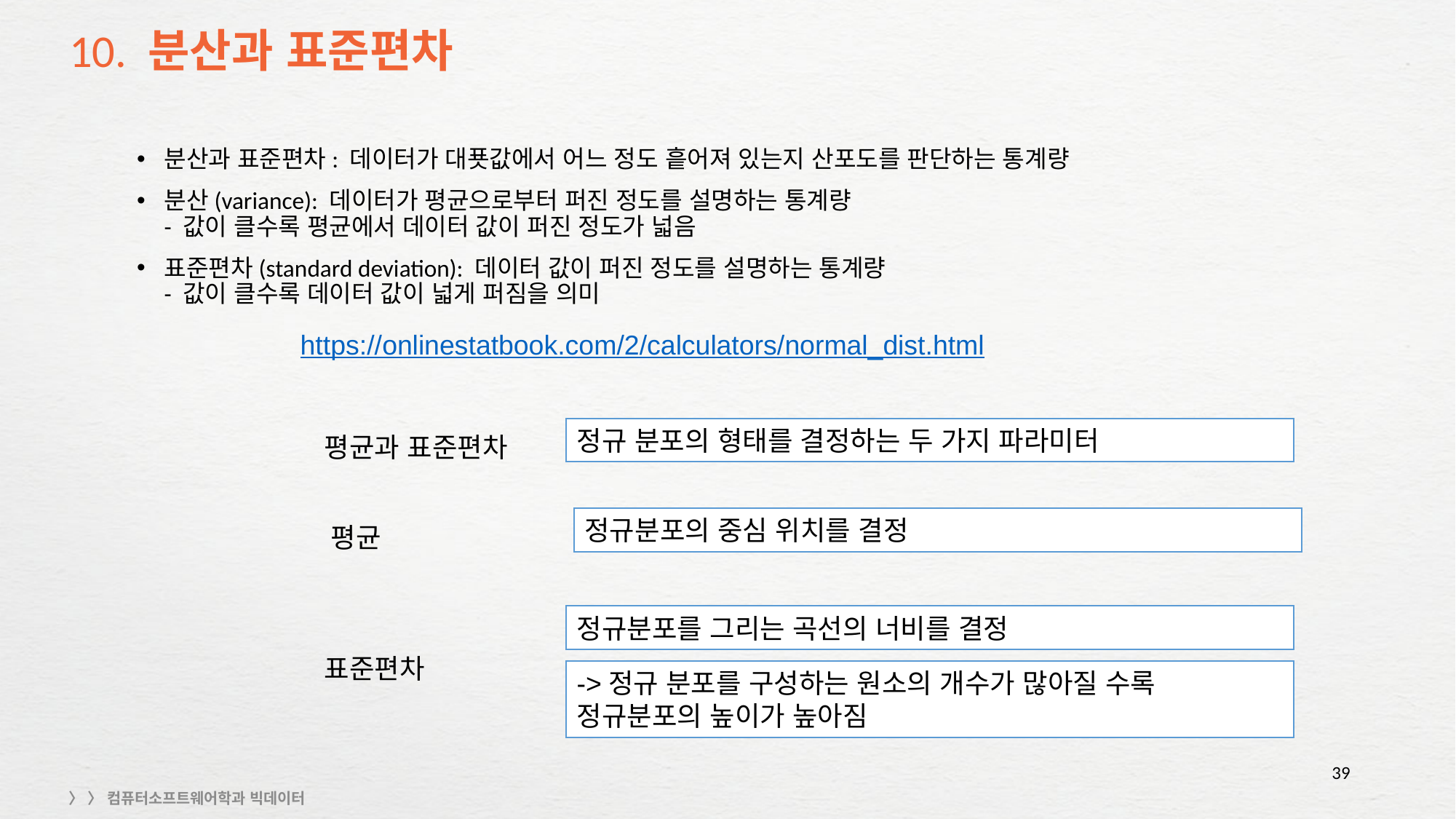

# 10. 분산과 표준편차

분산과 표준편차: 데이터가 대푯값에서 어느 정도 흩어져 있는지 산포도를 판단하는 통계량
분산(variance): 데이터가 평균으로부터 퍼진 정도를 설명하는 통계량
- 값이 클수록 평균에서 데이터 값이 퍼진 정도가 넓음
표준편차(standard deviation): 데이터 값이 퍼진 정도를 설명하는 통계량
- 값이 클수록 데이터 값이 넓게 퍼짐을 의미
https://onlinestatbook.com/2/calculators/normal_dist.html
정규 분포의 형태를 결정하는 두 가지 파라미터
평균과 표준편차
정규분포의 중심 위치를 결정
평균
정규분포를 그리는 곡선의 너비를 결정
표준편차
->정규 분포를 구성하는 원소의 개수가 많아질 수록 정규분포의 높이가 높아짐
39
39
〉 〉 컴퓨터소프트웨어학과 빅데이터